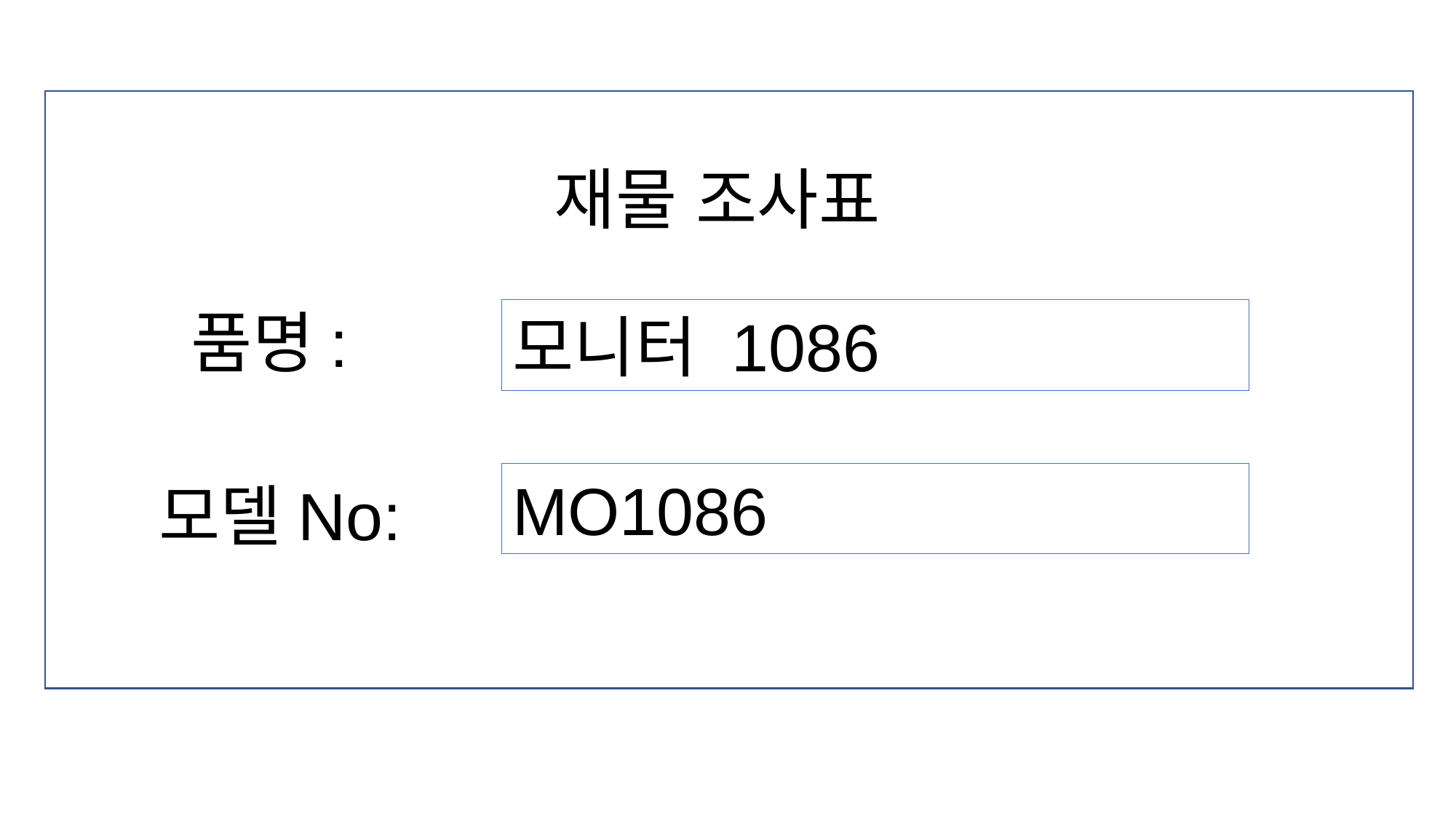

재물 조사표
품명:
모니터 1086
MO1086
모델No: